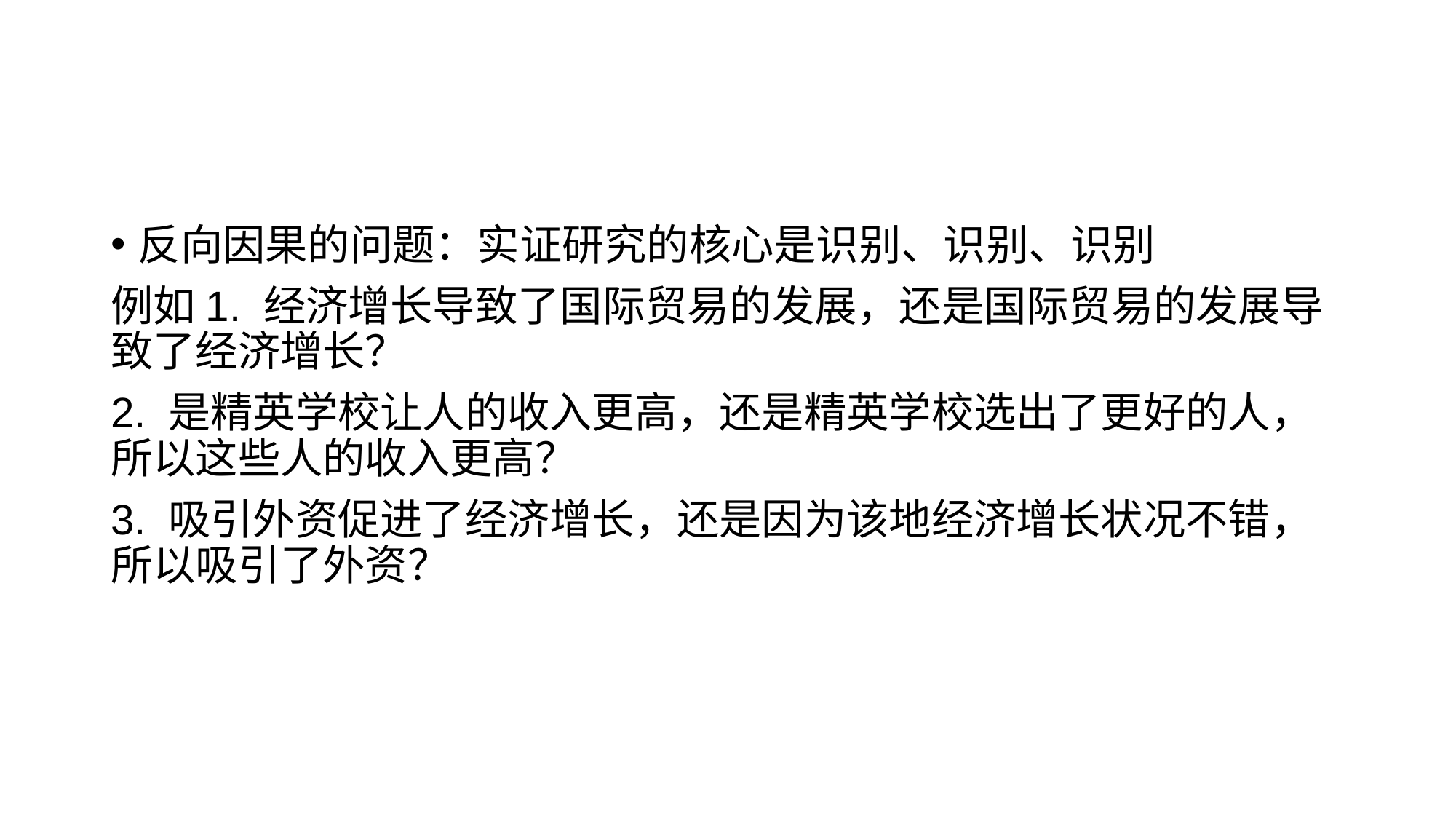

#
反向因果的问题：实证研究的核心是识别、识别、识别
例如1. 经济增长导致了国际贸易的发展，还是国际贸易的发展导致了经济增长？
2. 是精英学校让人的收入更高，还是精英学校选出了更好的人，所以这些人的收入更高？
3. 吸引外资促进了经济增长，还是因为该地经济增长状况不错，所以吸引了外资？